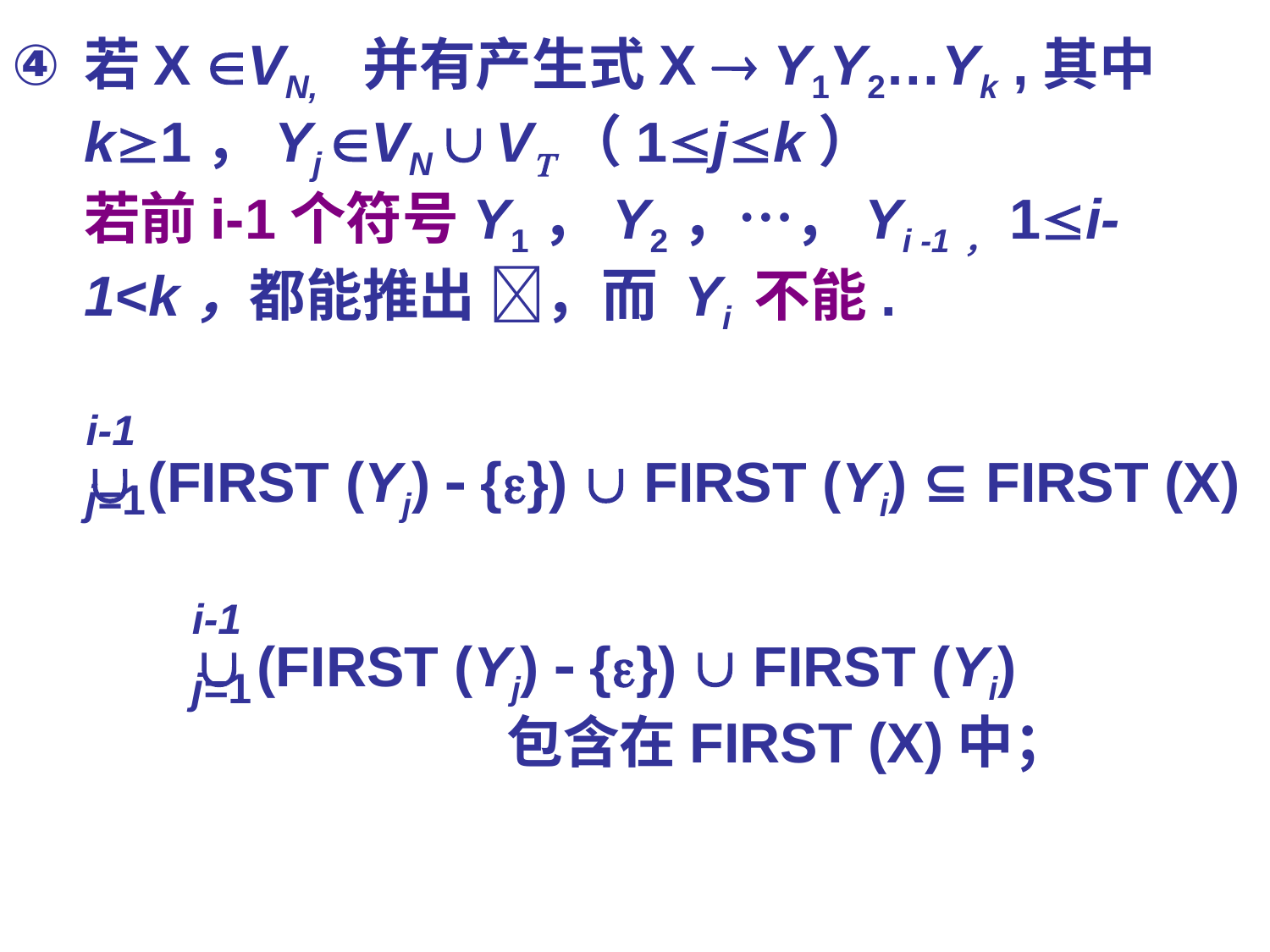

若X ∈VN,  并有产生式X → Y1Y2…Yk ,其中 k≥1，Yj ∈VN ∪ VΤ（1≤j≤k）
	若前i-1个符号Y1，Y2，…，Yi -1，1≤i-1<k，都能推出 ε，而 Yi 不能.
i-1
 ∪ (FIRST (Yj) − {ε}) ∪ FIRST (Yi) ⊆ FIRST (X)
j=1
 ∪ (FIRST (Yj) − {ε}) ∪ FIRST (Yi)
			包含在FIRST (X)中；
i-1
j=1